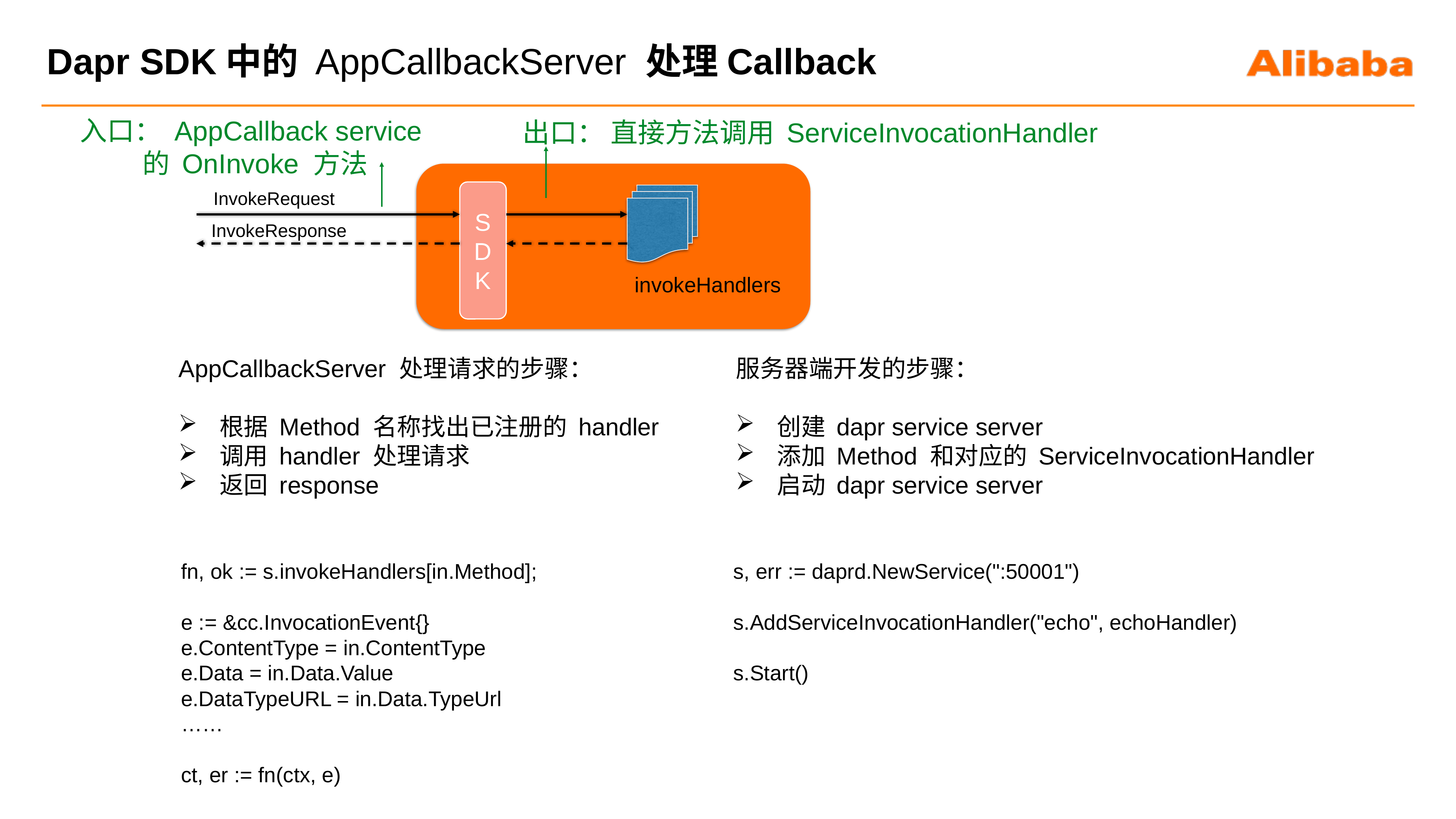

# Dapr SDK中的 AppCallbackServer 处理Callback
入口： AppCallback service
 的 OnInvoke 方法
出口： 直接方法调用 ServiceInvocationHandler

S
D
K
InvokeRequest

InvokeResponse
invokeHandlers
服务器端开发的步骤：

创建 dapr service server
添加 Method 和对应的 ServiceInvocationHandler
启动 dapr service server
AppCallbackServer 处理请求的步骤：

根据 Method 名称找出已注册的 handler
调用 handler 处理请求
返回 response
fn, ok := s.invokeHandlers[in.Method];

e := &cc.InvocationEvent{}
e.ContentType = in.ContentType
e.Data = in.Data.Value
e.DataTypeURL = in.Data.TypeUrl
……

ct, er := fn(ctx, e)
s, err := daprd.NewService(":50001")

s.AddServiceInvocationHandler("echo", echoHandler)

s.Start()